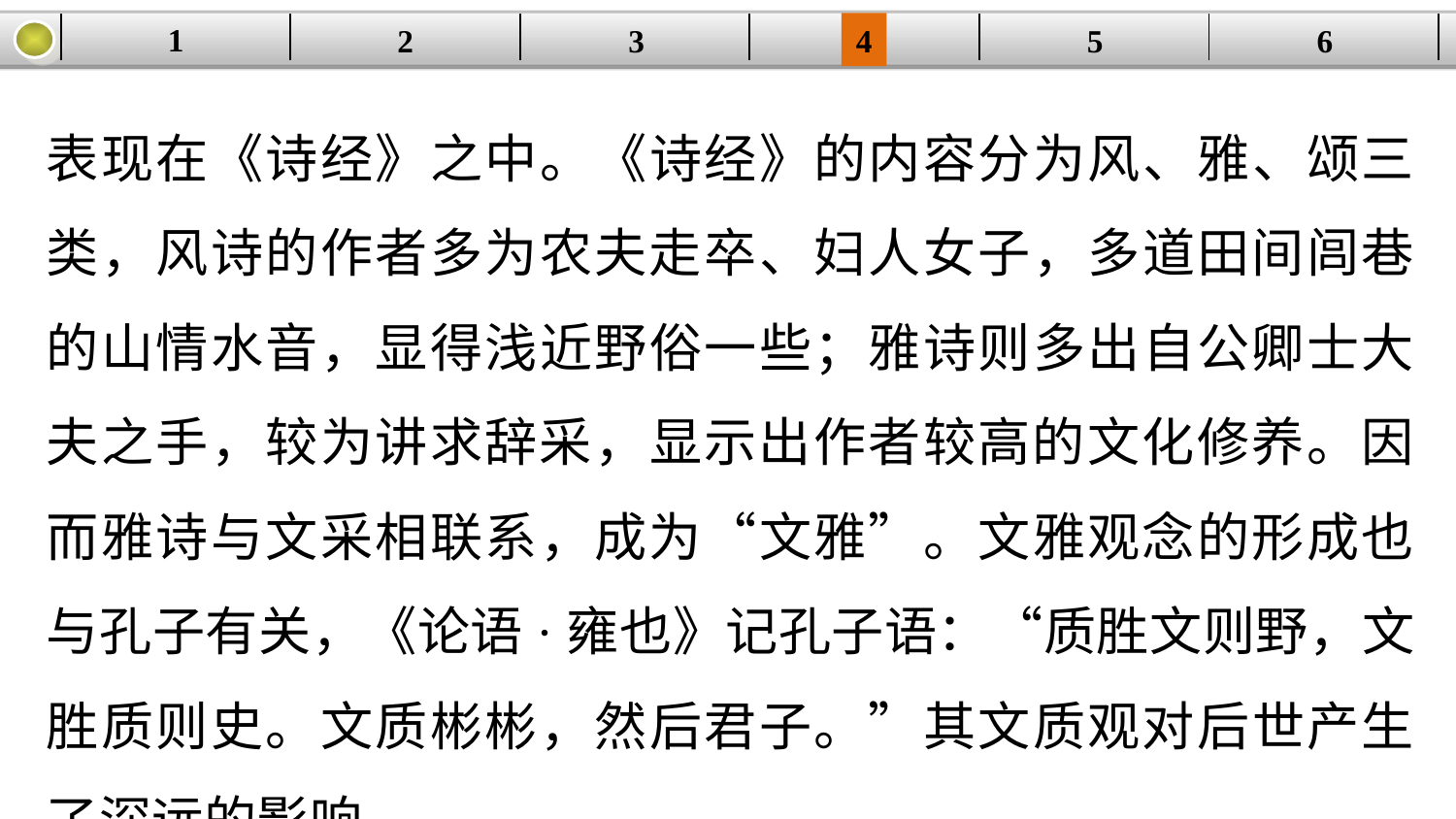

1
3
4
5
6
2
|  |  |  |  |  |  |
| --- | --- | --- | --- | --- | --- |

表现在《诗经》之中。《诗经》的内容分为风、雅、颂三类，风诗的作者多为农夫走卒、妇人女子，多道田间闾巷的山情水音，显得浅近野俗一些；雅诗则多出自公卿士大夫之手，较为讲求辞采，显示出作者较高的文化修养。因而雅诗与文采相联系，成为“文雅”。文雅观念的形成也与孔子有关，《论语·雍也》记孔子语：“质胜文则野，文胜质则史。文质彬彬，然后君子。”其文质观对后世产生了深远的影响。